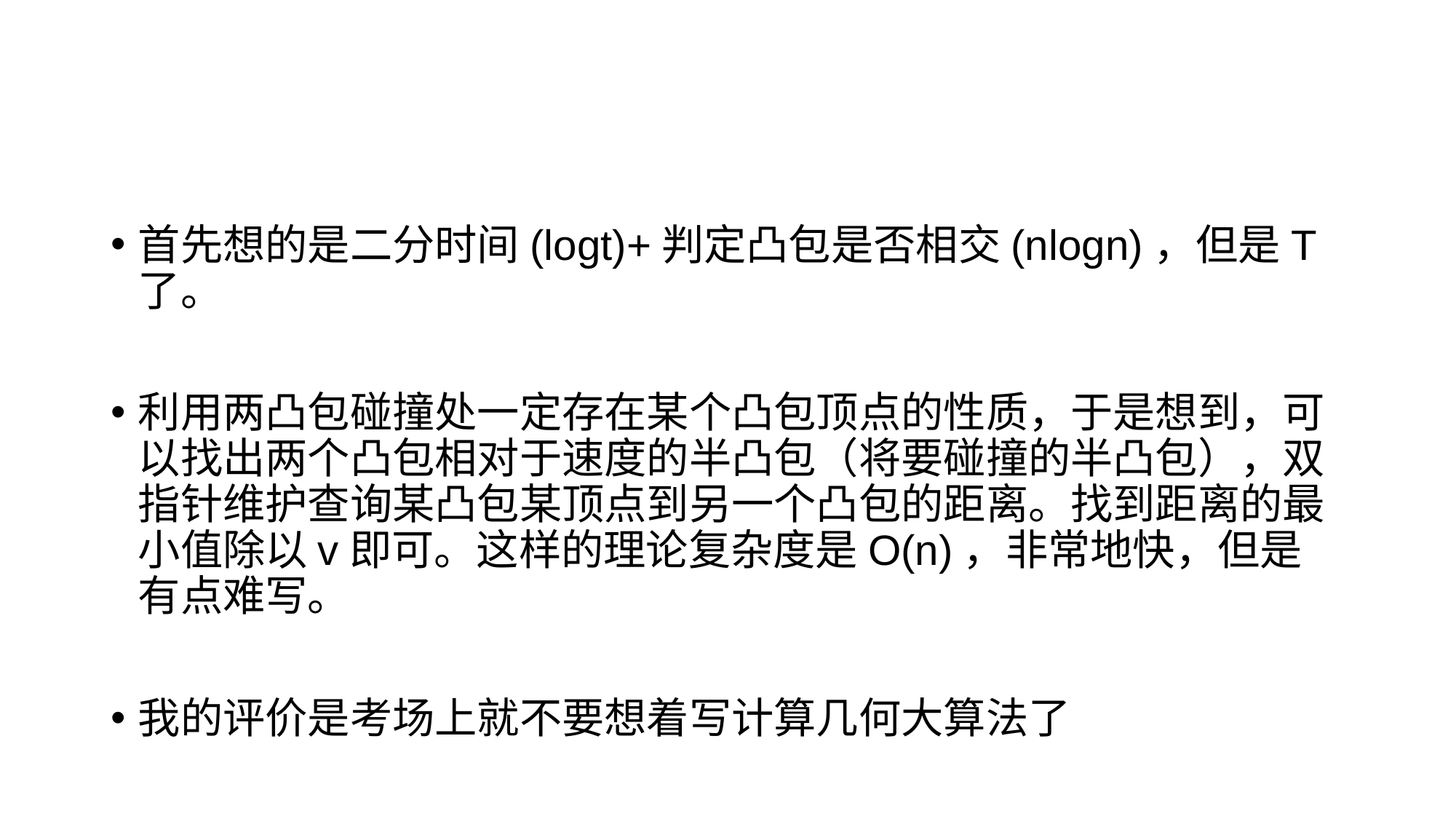

#
首先想的是二分时间(logt)+判定凸包是否相交(nlogn)，但是T了。

利用两凸包碰撞处一定存在某个凸包顶点的性质，于是想到，可以找出两个凸包相对于速度的半凸包（将要碰撞的半凸包），双指针维护查询某凸包某顶点到另一个凸包的距离。找到距离的最小值除以v即可。这样的理论复杂度是O(n)，非常地快，但是有点难写。

我的评价是考场上就不要想着写计算几何大算法了